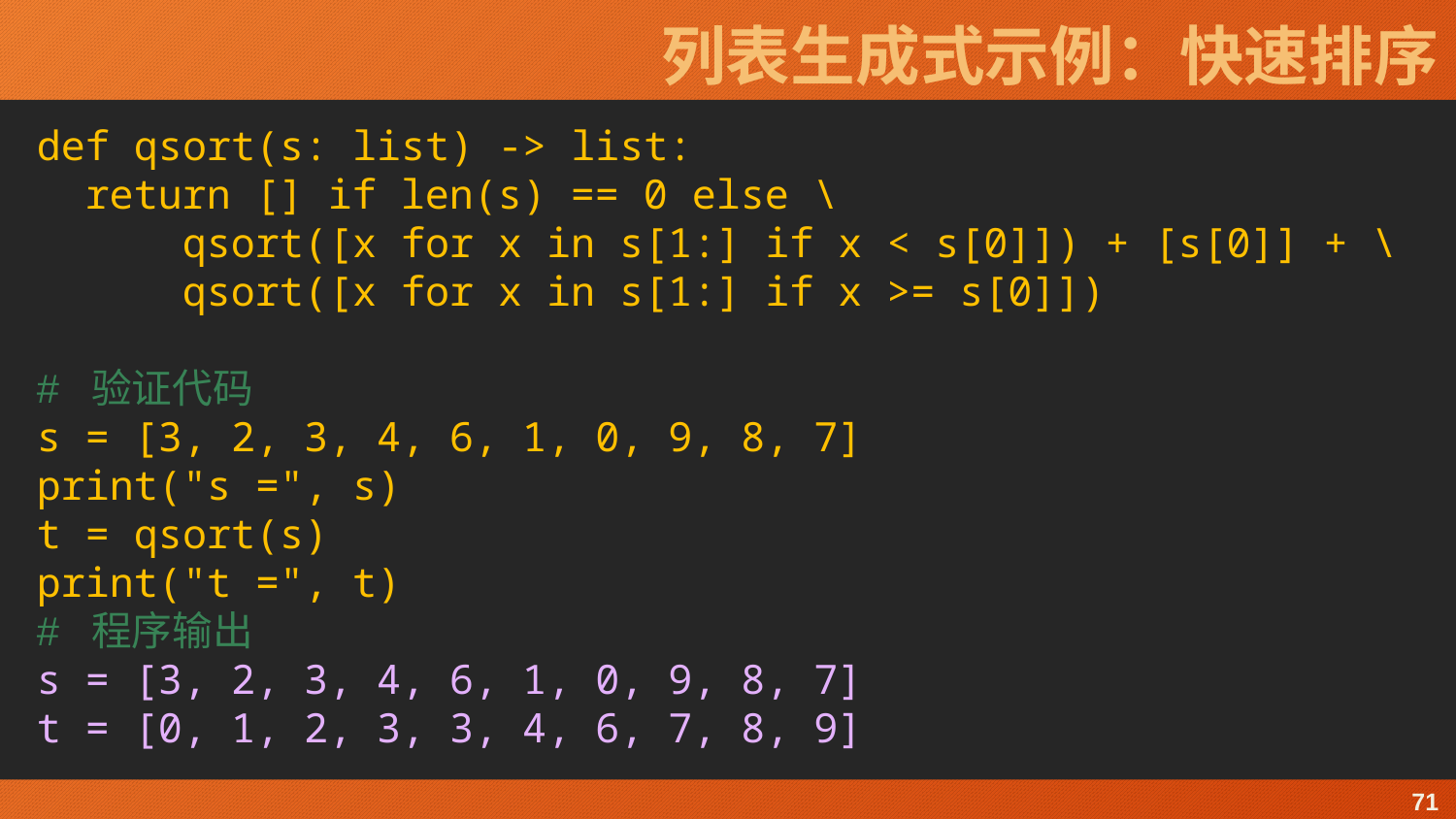

# 列表生成式示例：快速排序
def qsort(s: list) -> list:
  return [] if len(s) == 0 else \
      qsort([x for x in s[1:] if x < s[0]]) + [s[0]] + \
      qsort([x for x in s[1:] if x >= s[0]])

#  验证代码
s = [3, 2, 3, 4, 6, 1, 0, 9, 8, 7]
print("s =", s)
t = qsort(s)
print("t =", t)
#  程序输出
s = [3, 2, 3, 4, 6, 1, 0, 9, 8, 7]
t = [0, 1, 2, 3, 3, 4, 6, 7, 8, 9]
71